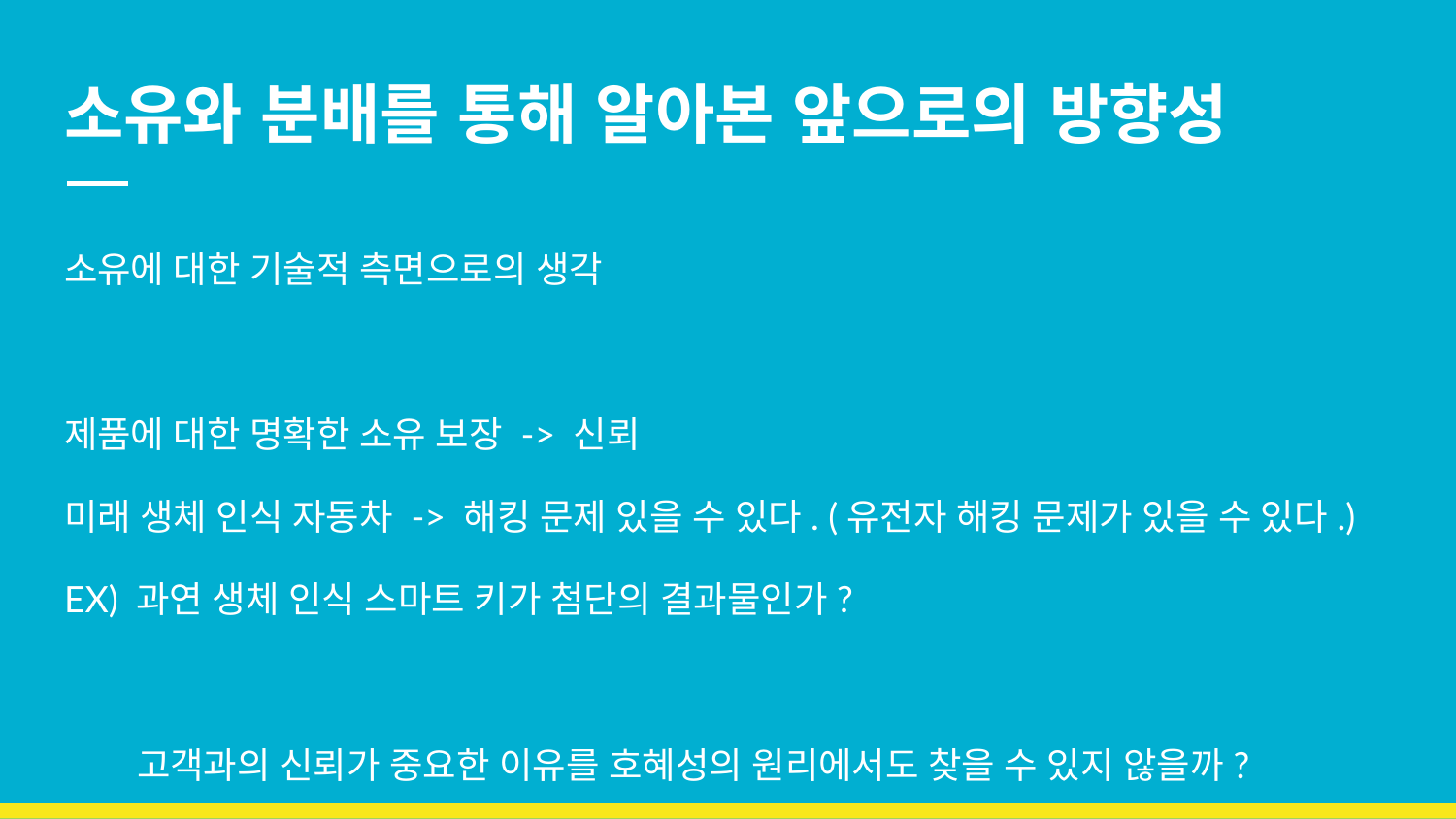

# 소유와 분배를 통해 알아본 앞으로의 방향성
소유에 대한 기술적 측면으로의 생각

제품에 대한 명확한 소유 보장 -> 신뢰
미래 생체 인식 자동차 -> 해킹 문제 있을 수 있다. (유전자 해킹 문제가 있을 수 있다.)
EX) 과연 생체 인식 스마트 키가 첨단의 결과물인가?

고객과의 신뢰가 중요한 이유를 호혜성의 원리에서도 찾을 수 있지 않을까?
  아무리 값싸고 좋은 품질이여도 손해를 감수하고  다른 차를 산다.